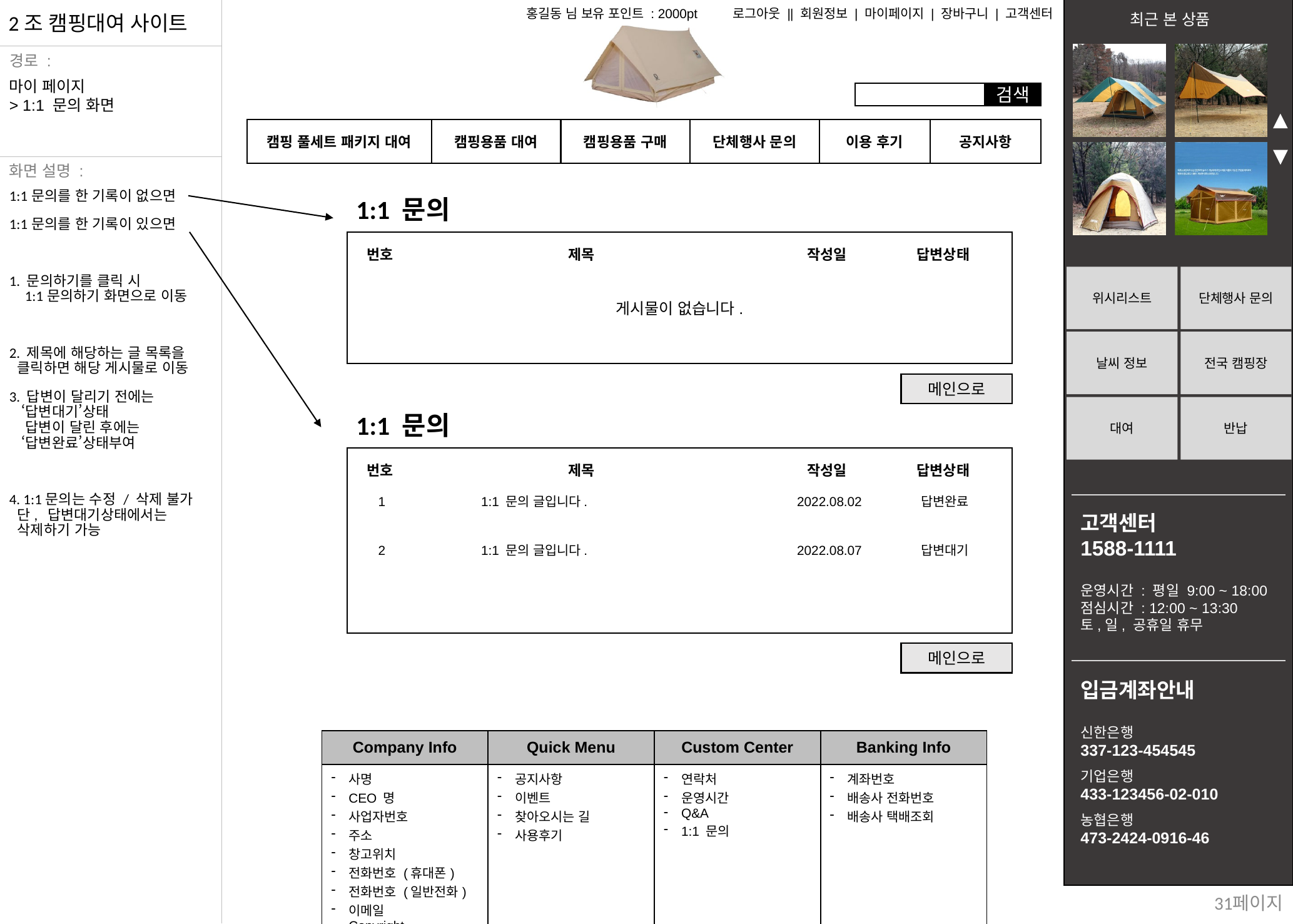

마이 페이지
> 1:1 문의 화면
1:1문의를 한 기록이 없으면
1:1문의를 한 기록이 있으면

1. 문의하기를 클릭 시
   1:1문의하기 화면으로 이동

2. 제목에 해당하는 글 목록을
  클릭하면 해당 게시물로 이동
3. 답변이 달리기 전에는
   ‘답변대기’상태
    답변이 달린 후에는
   ‘답변완료’상태부여

4. 1:1문의는 수정 / 삭제 불가
  단,  답변대기상태에서는
  삭제하기 가능

1:1 문의

번호
제목
작성일
답변상태
게시물이 없습니다.
메인으로
1:1 문의

번호
제목
작성일
답변상태
메인으로
1
1:1 문의 글입니다.
2022.08.02
답변완료
2
1:1 문의 글입니다.
2022.08.07
답변대기